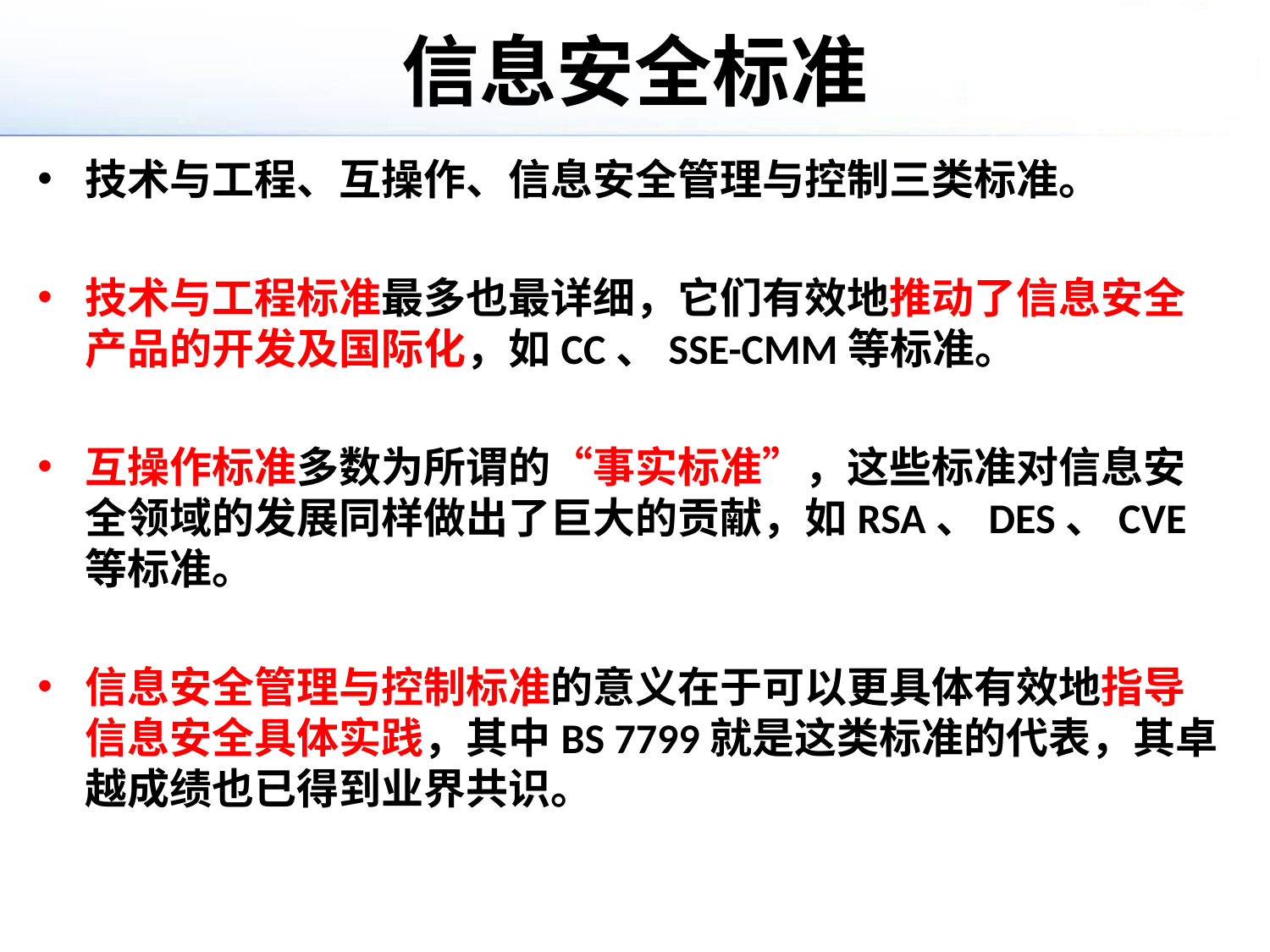

# 信息安全标准
技术与工程、互操作、信息安全管理与控制三类标准。

技术与工程标准最多也最详细，它们有效地推动了信息安全产品的开发及国际化，如CC、SSE-CMM等标准。

互操作标准多数为所谓的“事实标准”，这些标准对信息安全领域的发展同样做出了巨大的贡献，如RSA、DES、CVE等标准。

信息安全管理与控制标准的意义在于可以更具体有效地指导信息安全具体实践，其中BS 7799就是这类标准的代表，其卓越成绩也已得到业界共识。